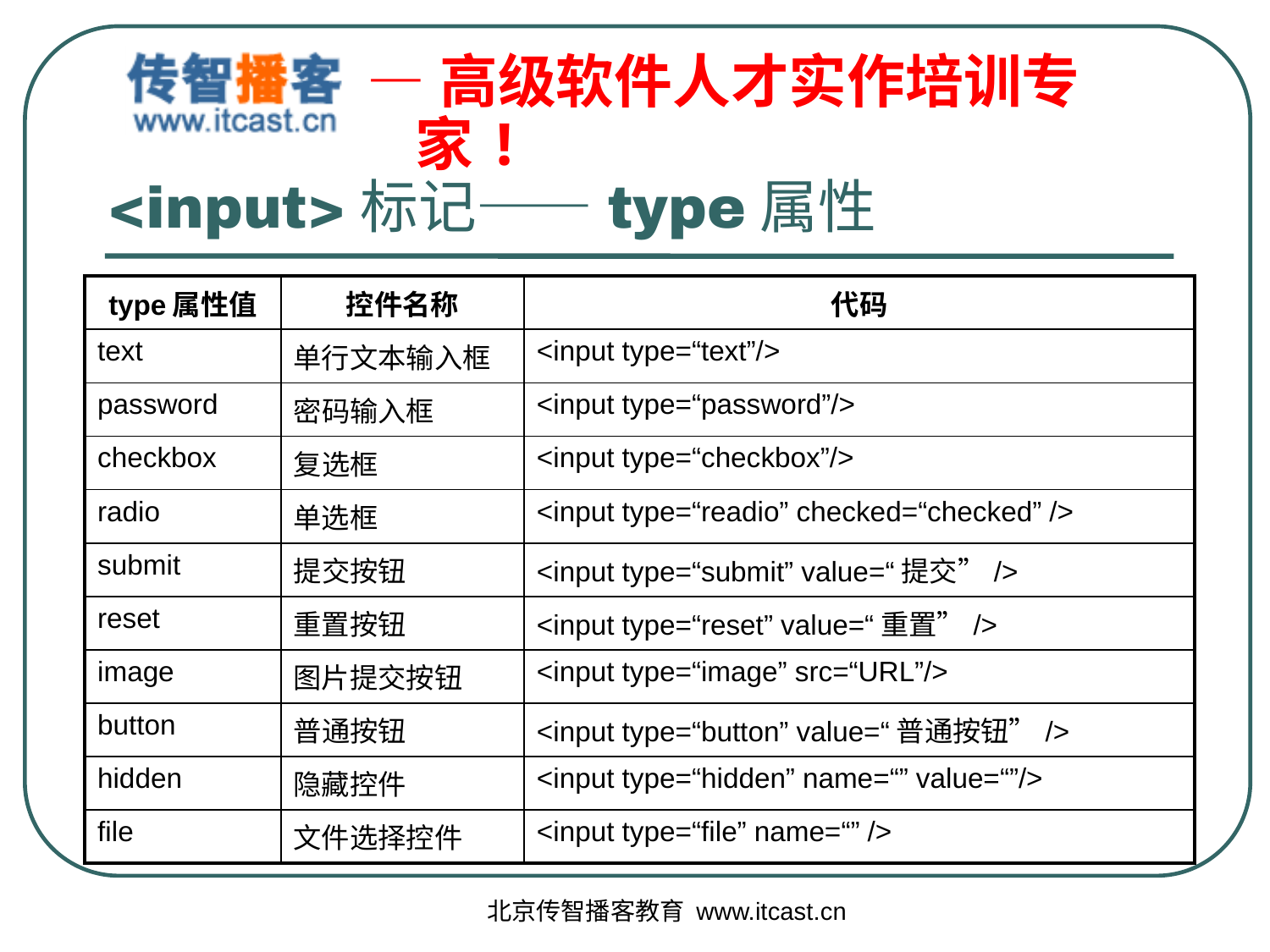

# <input>标记——type属性
| type属性值 | 控件名称 | 代码 |
| --- | --- | --- |
| text | 单行文本输入框 | <input type=“text”/> |
| password | 密码输入框 | <input type=“password”/> |
| checkbox | 复选框 | <input type=“checkbox”/> |
| radio | 单选框 | <input type=“readio” checked=“checked” /> |
| submit | 提交按钮 | <input type=“submit” value=“提交”/> |
| reset | 重置按钮 | <input type=“reset” value=“重置”/> |
| image | 图片提交按钮 | <input type=“image” src=“URL”/> |
| button | 普通按钮 | <input type=“button” value=“普通按钮”/> |
| hidden | 隐藏控件 | <input type=“hidden” name=“” value=“”/> |
| file | 文件选择控件 | <input type=“file” name=“” /> |